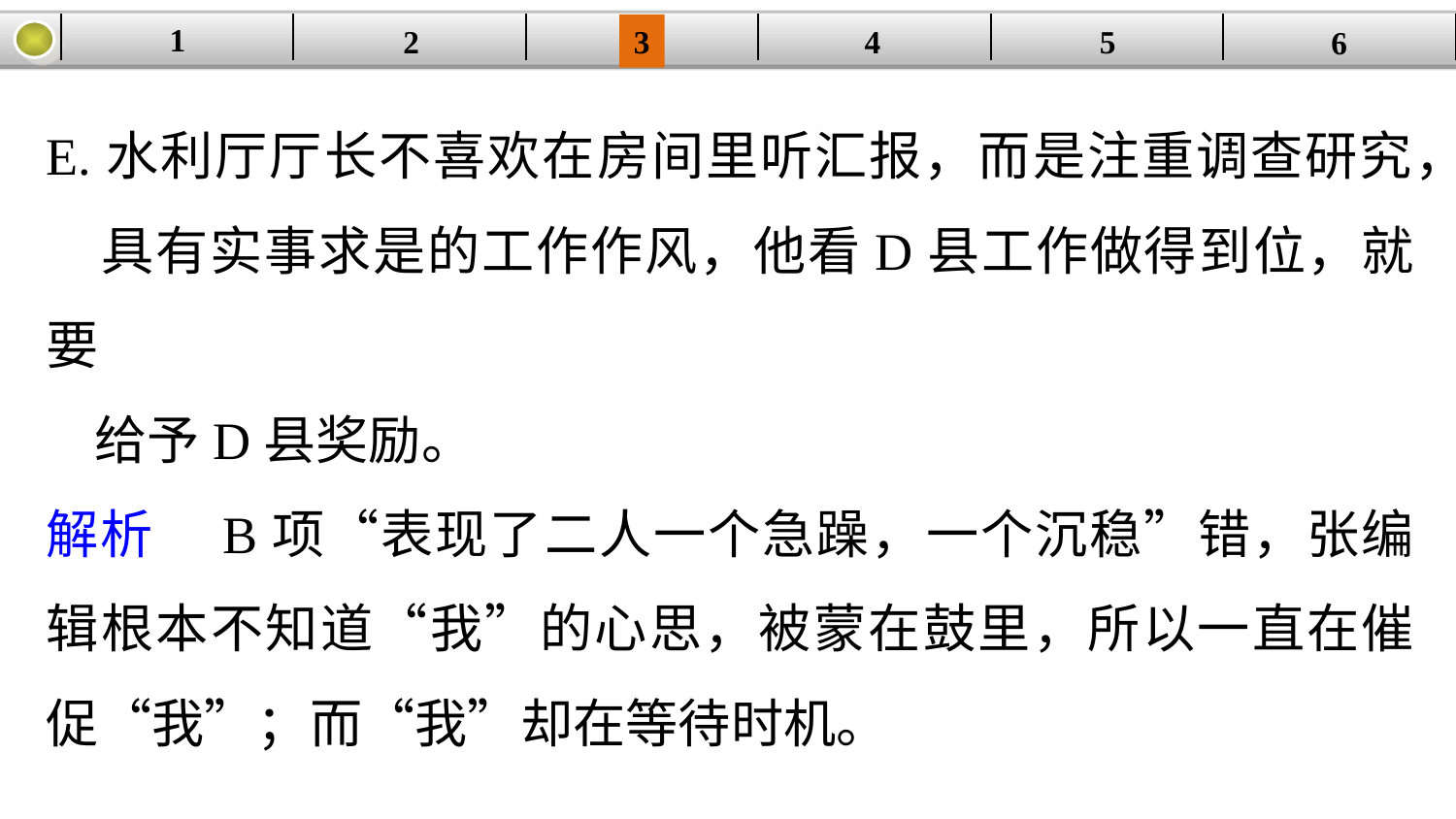

1
|  |  |  |  |  |  |
| --- | --- | --- | --- | --- | --- |
2
3
4
5
6

E.水利厅厅长不喜欢在房间里听汇报，而是注重调查研究，
   具有实事求是的工作作风，他看D县工作做得到位，就要
   给予D县奖励。
解析　B项“表现了二人一个急躁，一个沉稳”错，张编辑根本不知道“我”的心思，被蒙在鼓里，所以一直在催促“我”；而“我”却在等待时机。